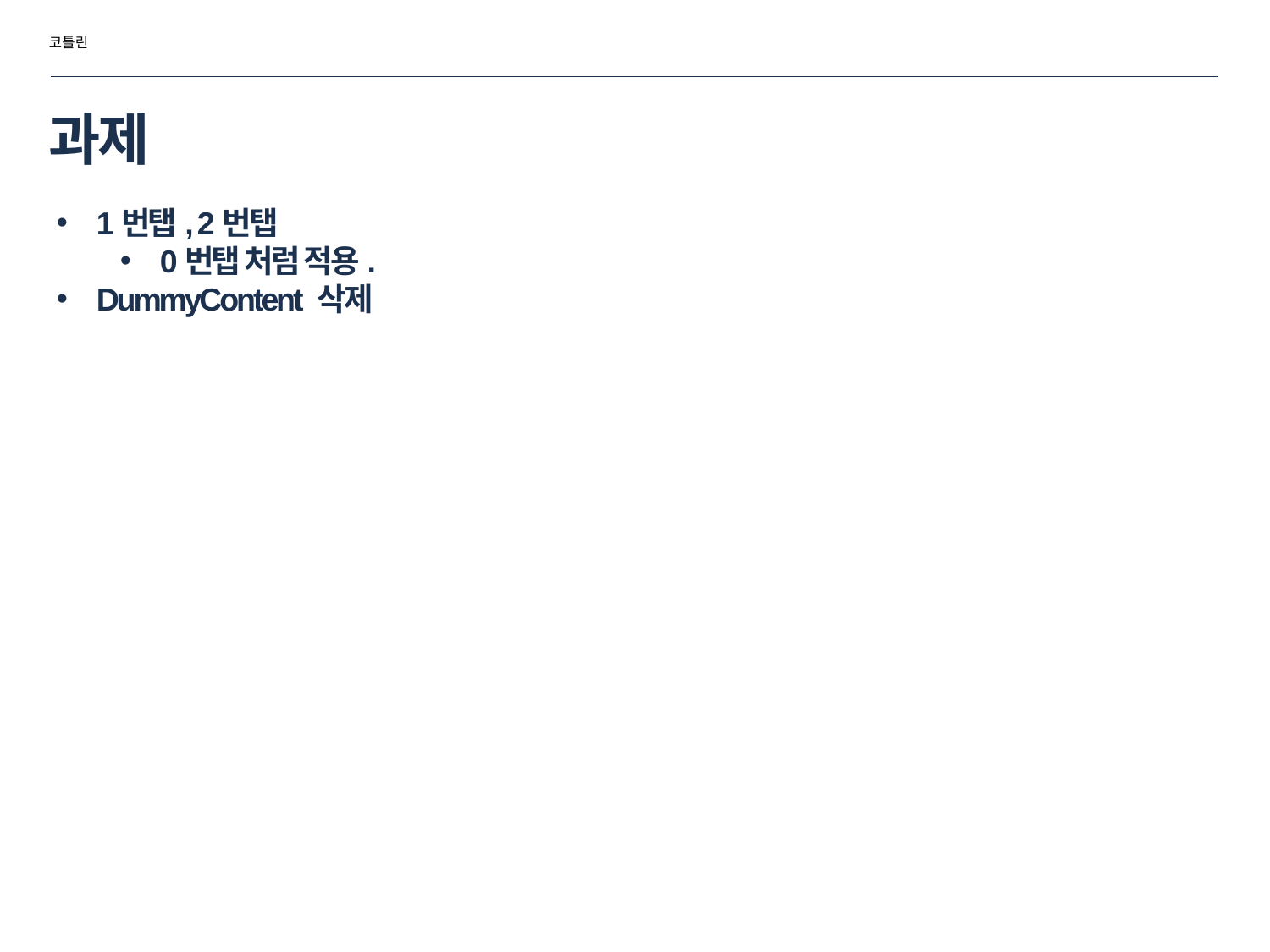

코틀린
# 과제
1번탭, 2번탭
0번탭 처럼 적용.
DummyContent 삭제